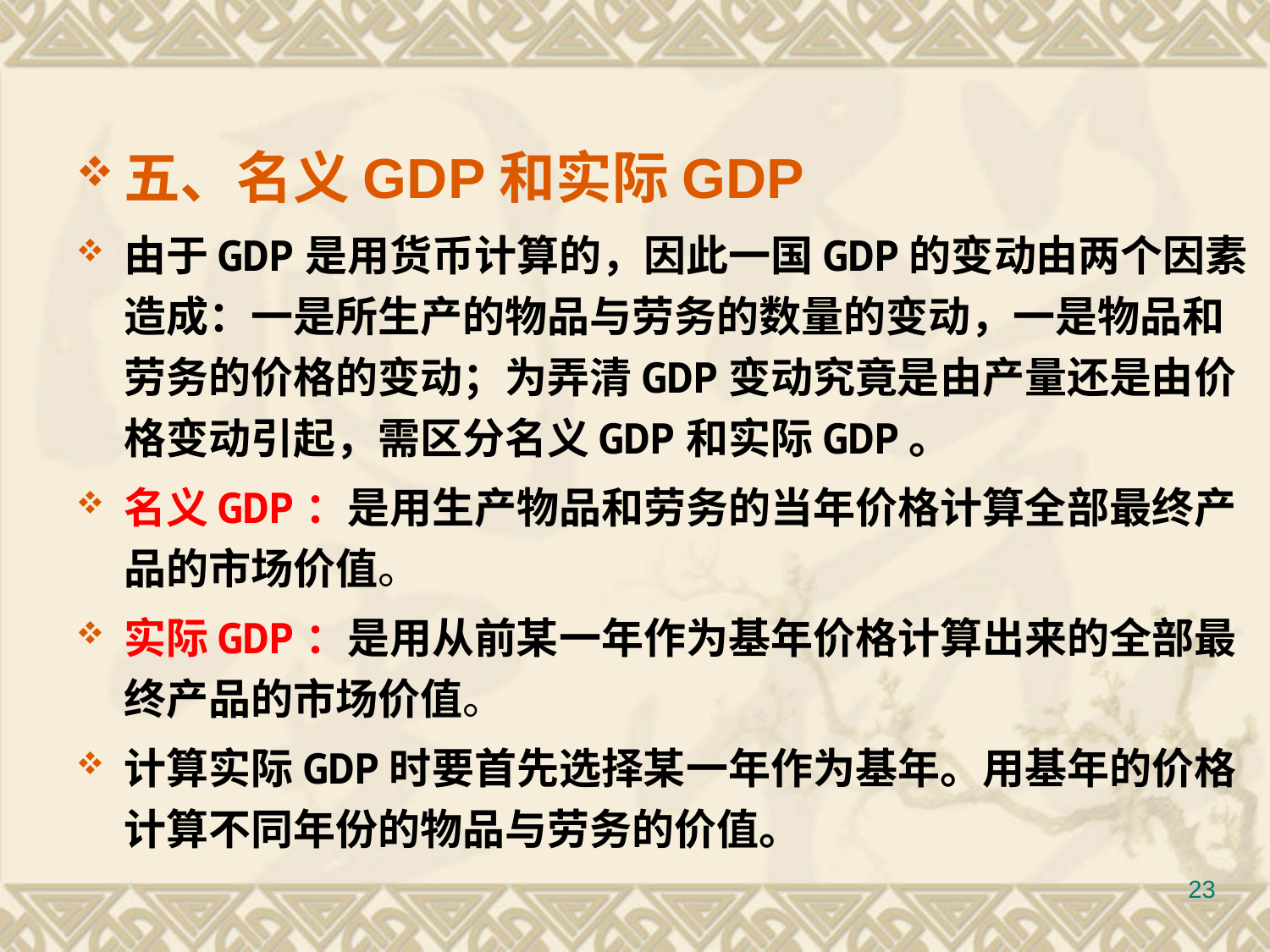

#
五、名义GDP和实际GDP
由于GDP是用货币计算的，因此一国GDP的变动由两个因素造成：一是所生产的物品与劳务的数量的变动，一是物品和劳务的价格的变动；为弄清GDP变动究竟是由产量还是由价格变动引起，需区分名义GDP和实际GDP。
名义GDP：是用生产物品和劳务的当年价格计算全部最终产品的市场价值。
实际GDP：是用从前某一年作为基年价格计算出来的全部最终产品的市场价值。
计算实际GDP时要首先选择某一年作为基年。用基年的价格计算不同年份的物品与劳务的价值。

23